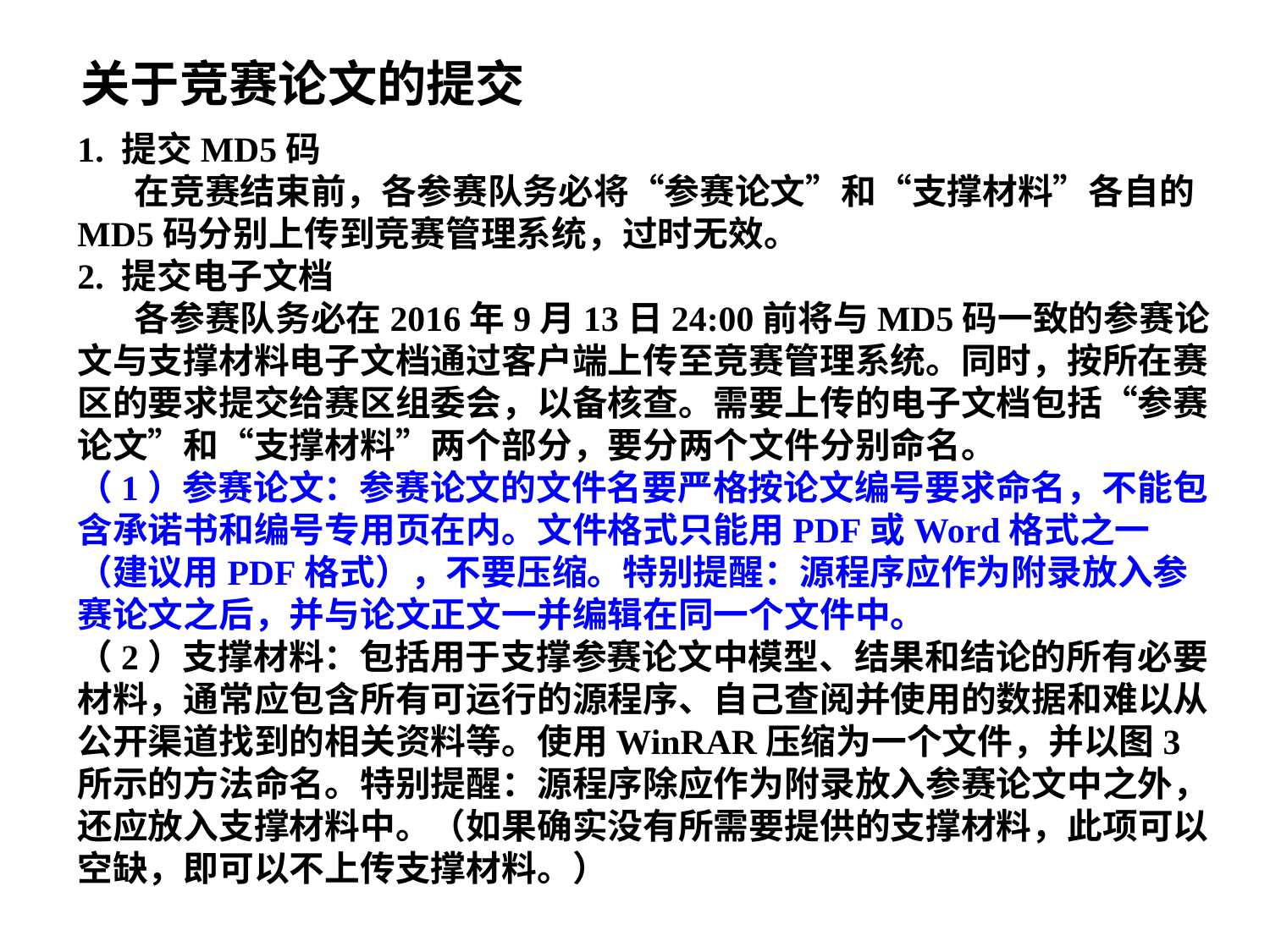

关于竞赛论文的提交
1. 提交MD5码
      在竞赛结束前，各参赛队务必将“参赛论文”和“支撑材料”各自的MD5码分别上传到竞赛管理系统，过时无效。
2. 提交电子文档
      各参赛队务必在2016年9月13日24:00前将与MD5码一致的参赛论文与支撑材料电子文档通过客户端上传至竞赛管理系统。同时，按所在赛区的要求提交给赛区组委会，以备核查。需要上传的电子文档包括“参赛论文”和“支撑材料”两个部分，要分两个文件分别命名。
（1）参赛论文：参赛论文的文件名要严格按论文编号要求命名，不能包含承诺书和编号专用页在内。文件格式只能用PDF或Word格式之一（建议用PDF格式），不要压缩。特别提醒：源程序应作为附录放入参赛论文之后，并与论文正文一并编辑在同一个文件中。
（2）支撑材料：包括用于支撑参赛论文中模型、结果和结论的所有必要材料，通常应包含所有可运行的源程序、自己查阅并使用的数据和难以从公开渠道找到的相关资料等。使用WinRAR压缩为一个文件，并以图3所示的方法命名。特别提醒：源程序除应作为附录放入参赛论文中之外，还应放入支撑材料中。（如果确实没有所需要提供的支撑材料，此项可以空缺，即可以不上传支撑材料。）